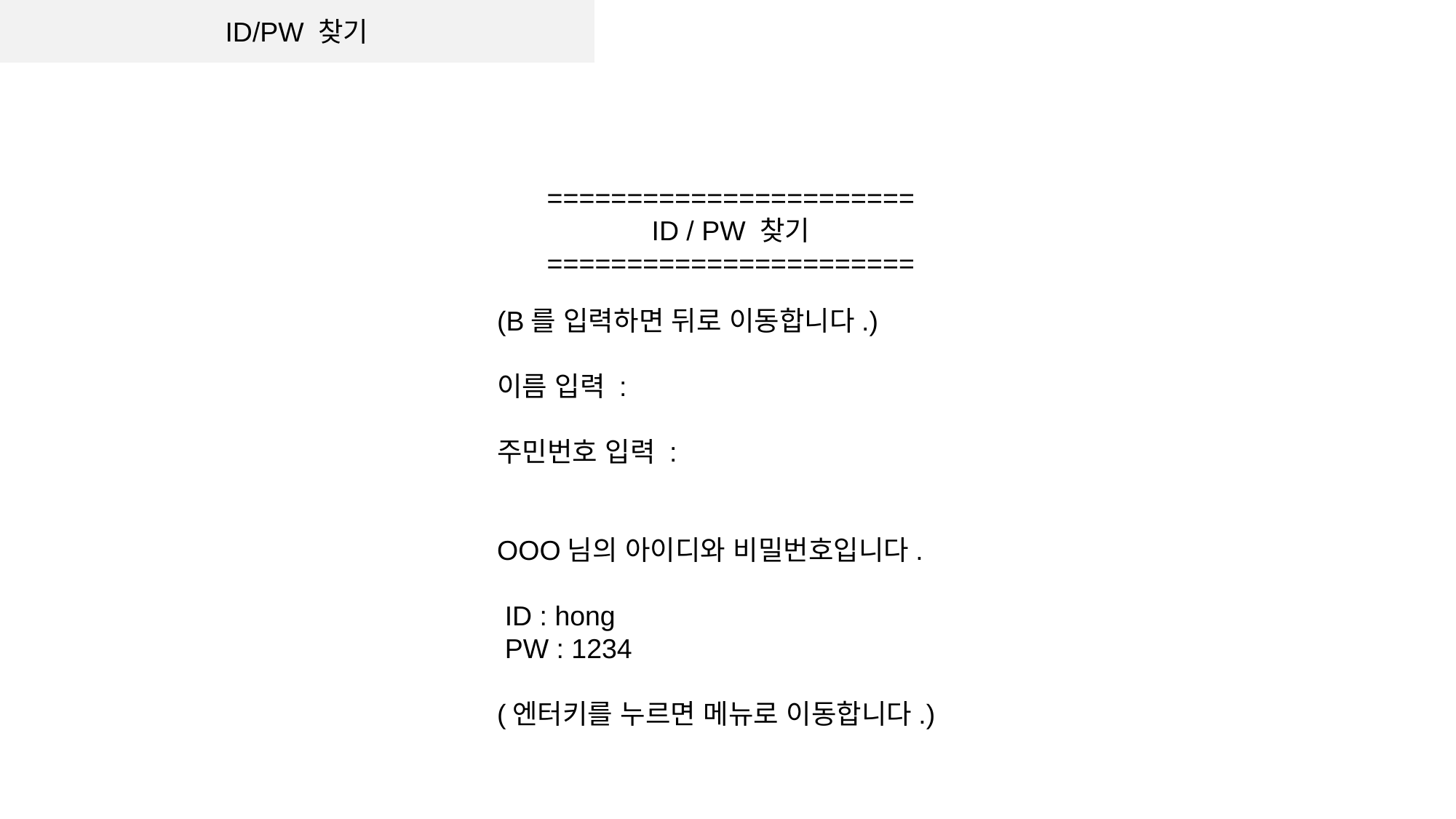

ID/PW 찾기
=======================
ID / PW 찾기
=======================

(B를 입력하면 뒤로 이동합니다.)

이름 입력 :

주민번호 입력 :

OOO님의 아이디와 비밀번호입니다.

 ID : hong
 PW : 1234

(엔터키를 누르면 메뉴로 이동합니다.)